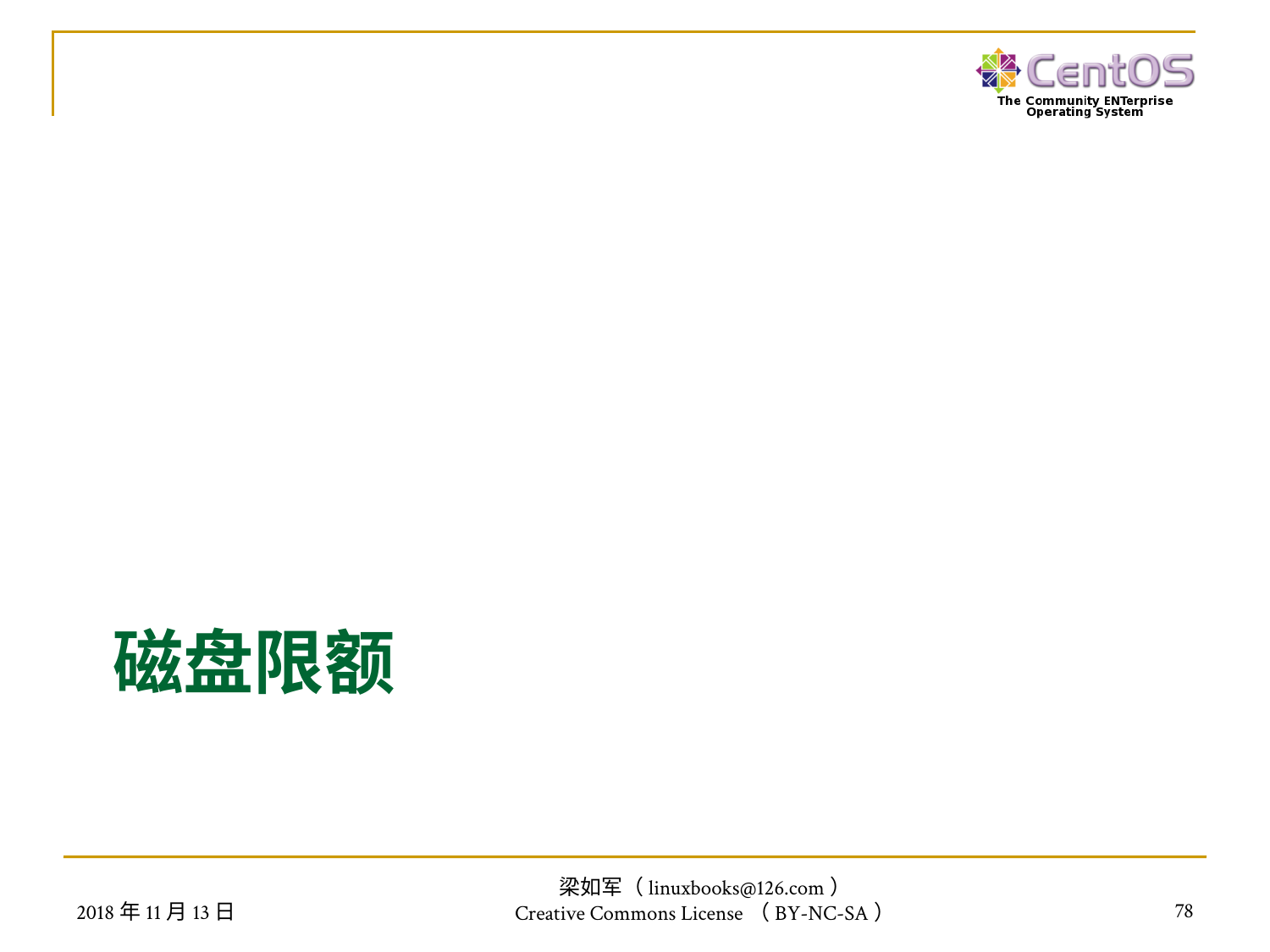

# 磁盘限额
2018年11月13日
78
梁如军（linuxbooks@126.com）
Creative Commons License（BY-NC-SA）